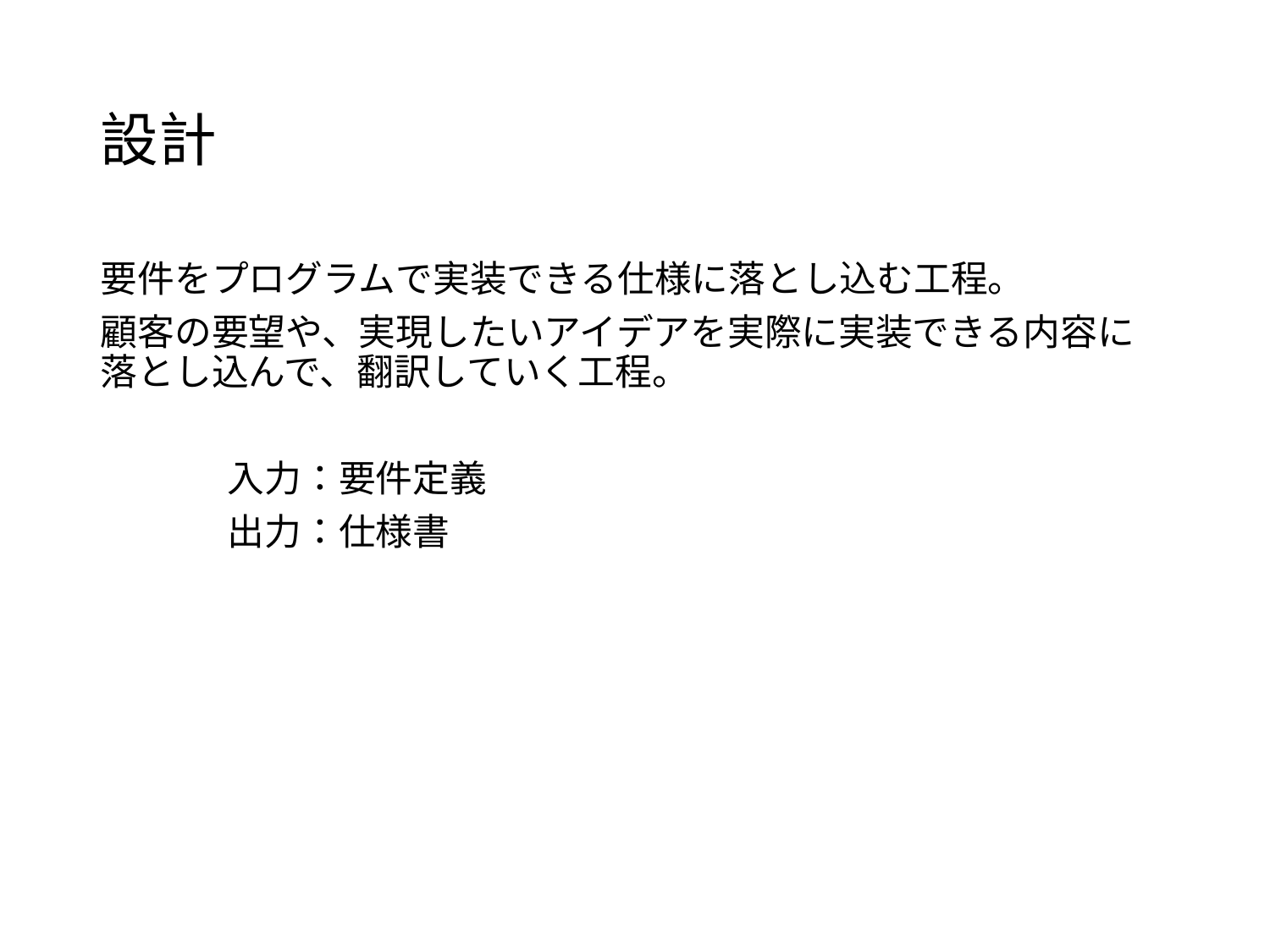

# 設計
要件をプログラムで実装できる仕様に落とし込む工程。
顧客の要望や、実現したいアイデアを実際に実装できる内容に落とし込んで、翻訳していく工程。

	入力：要件定義
	出力：仕様書